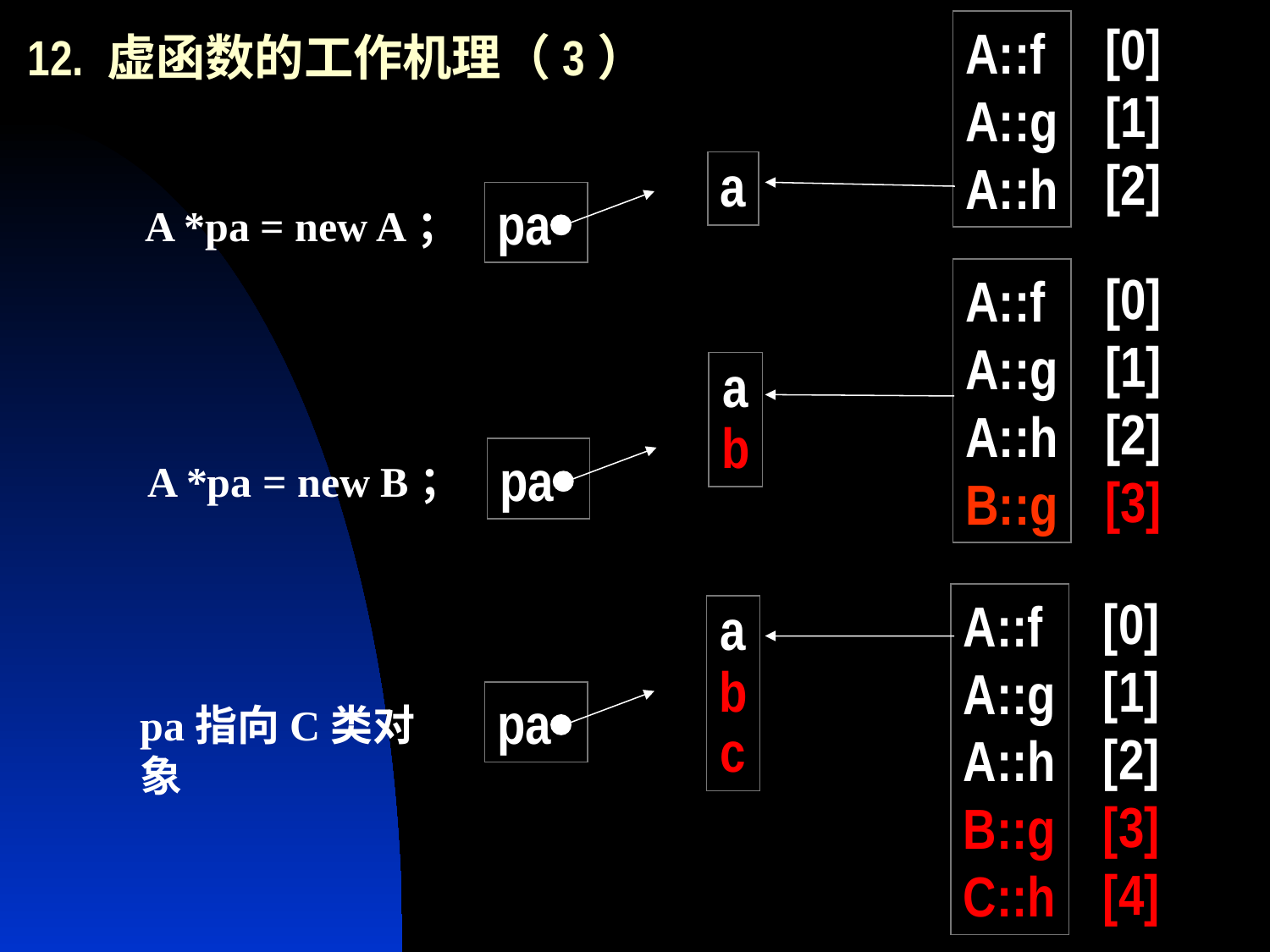

# 12. 虚函数的工作机理（3）

[0]
[1]
[2]
A::f
A::g
A::h
a
pa•

A *pa = new A；

[0]
[1]
[2]
[3]
A::f
A::g
A::h
B::g
a
b

pa•

A *pa = new B；

[0]
[1]
[2]
[3]
[4]
A::f
A::g
A::h
B::g
C::h
a
b
c

pa•

pa指向C类对象